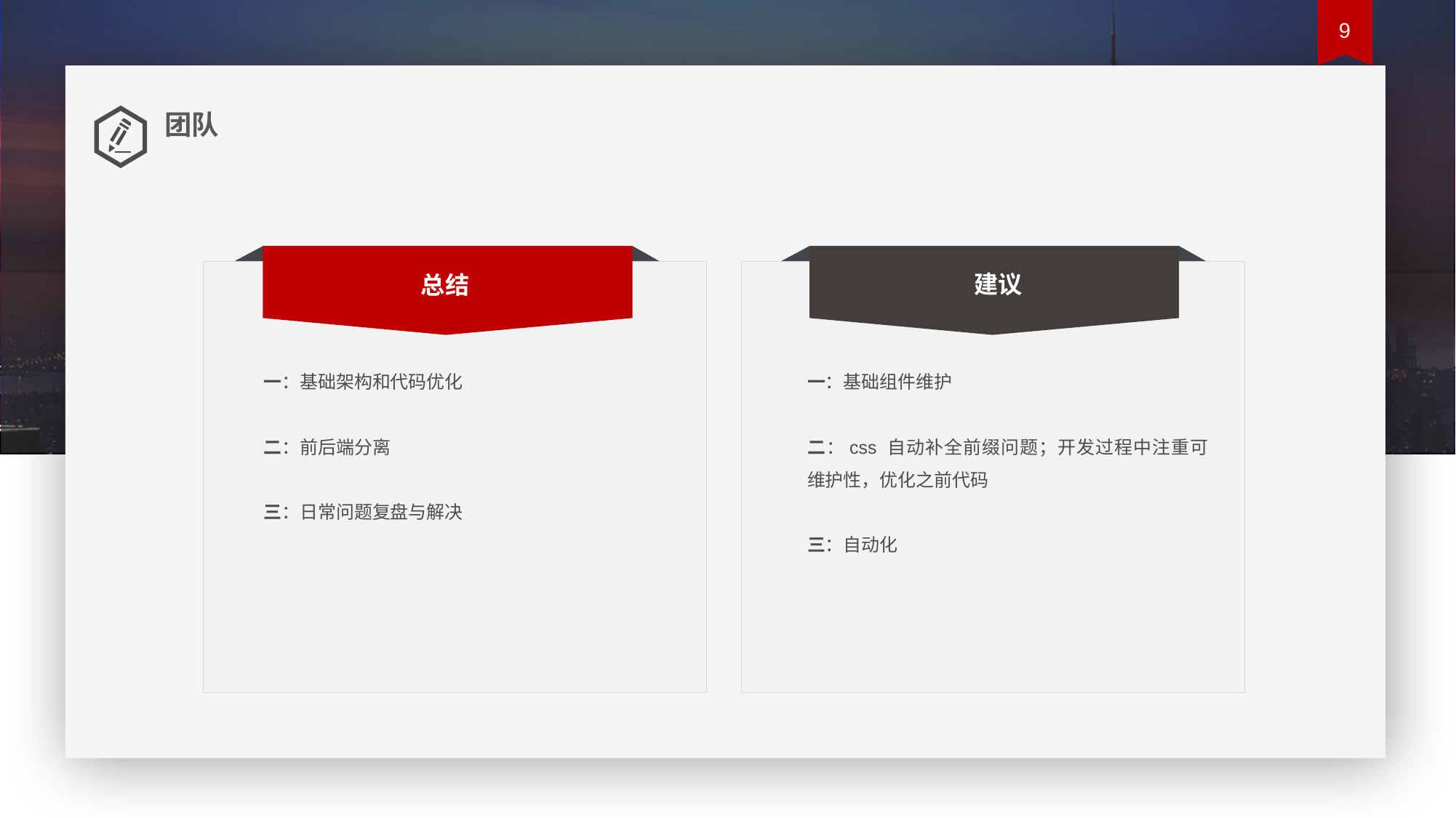

团队

总结
一：基础架构和代码优化

二：前后端分离

三：日常问题复盘与解决

建议
一：基础组件维护

二：css 自动补全前缀问题；开发过程中注重可维护性，优化之前代码

三：自动化